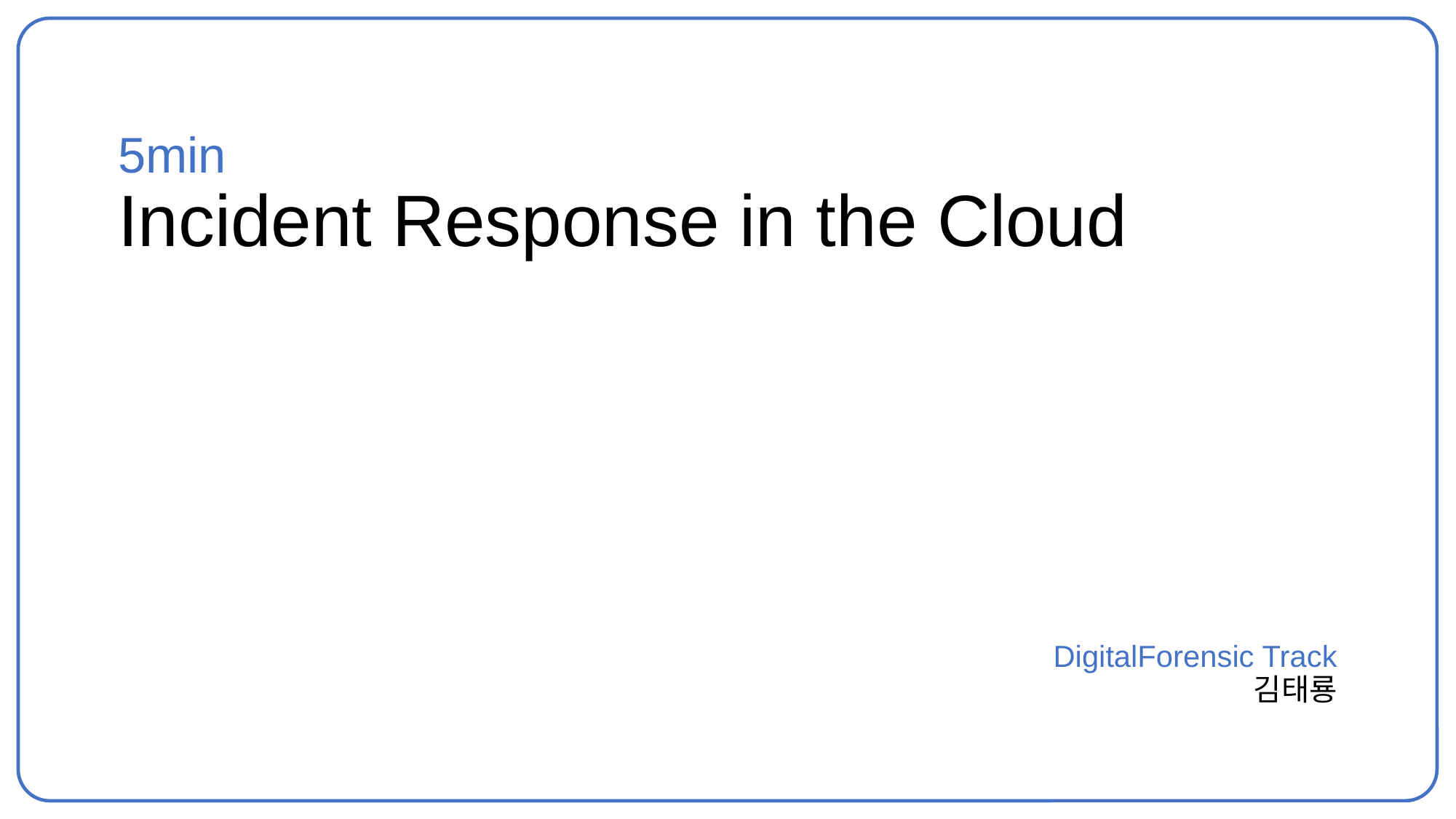

# 5min Incident Response in the Cloud
DigitalForensic Track
김태룡